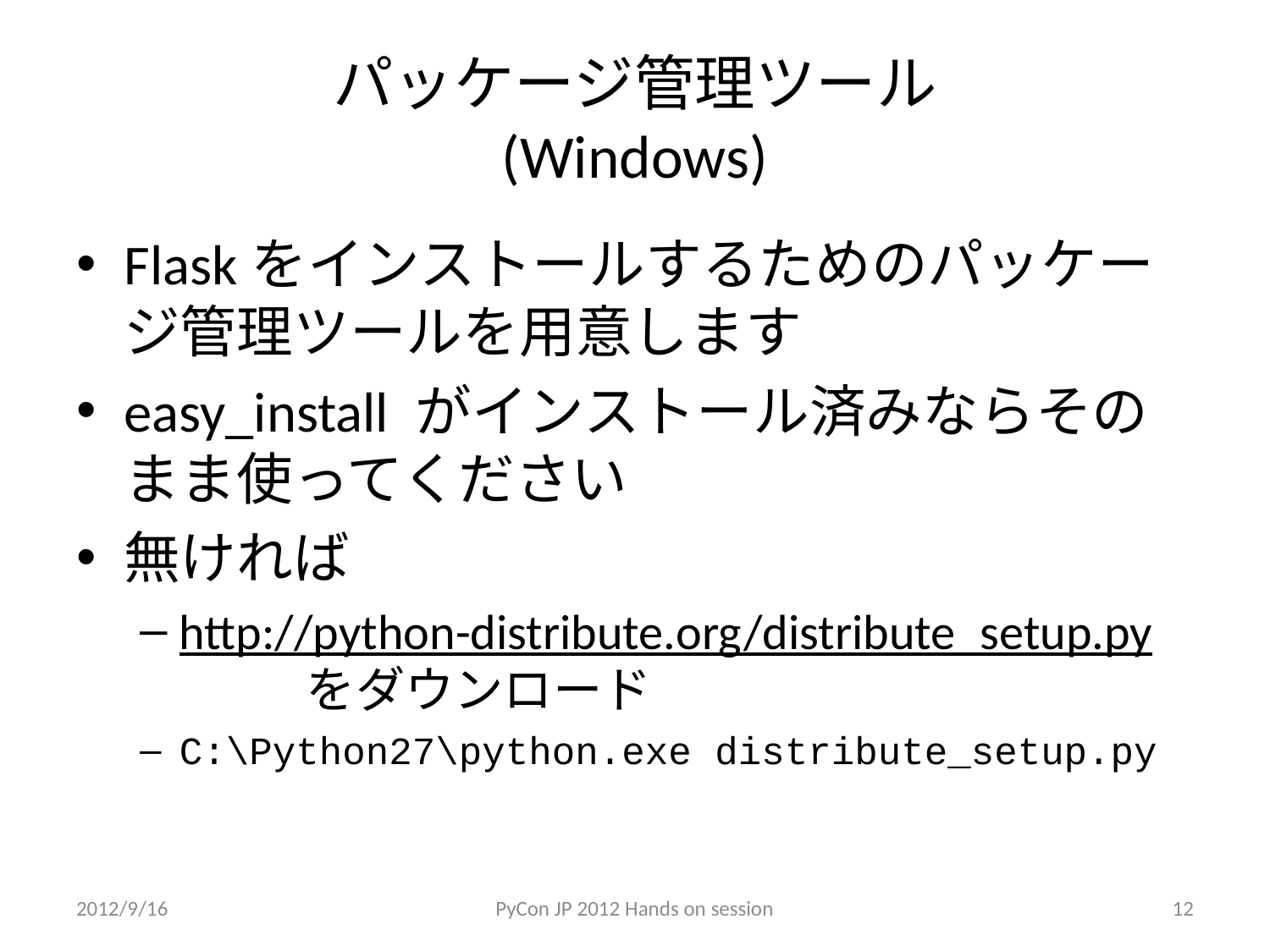

# パッケージ管理ツール (Windows)
Flaskをインストールするためのパッケージ管理ツールを用意します
easy_install がインストール済みならそのまま使ってください
無ければ
http://python-distribute.org/distribute_setup.py	をダウンロード
C:\Python27\python.exe distribute_setup.py

2012/9/16
PyCon JP 2012 Hands on session
12